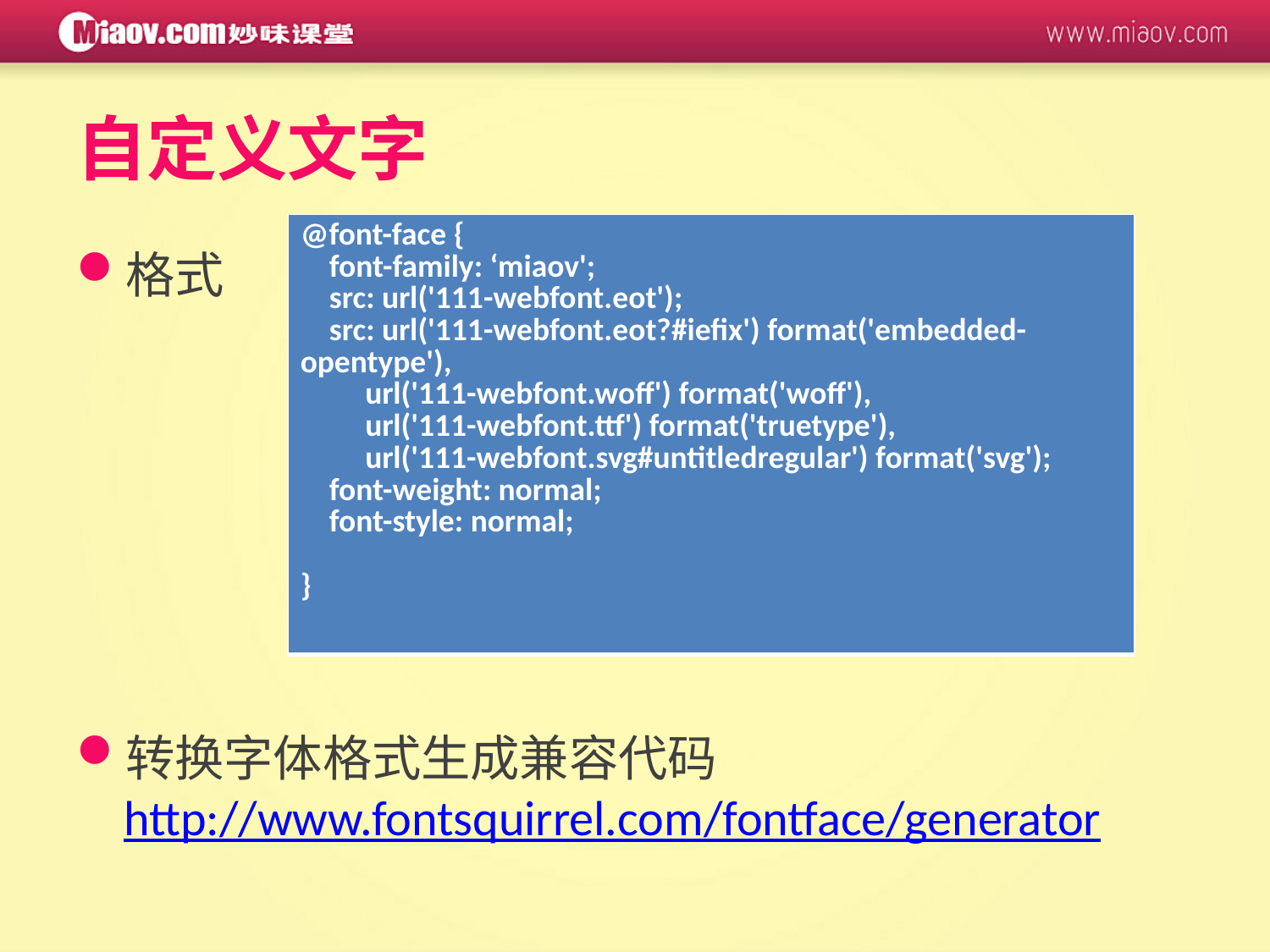

# 自定义文字
| @font-face { font-family: ‘miaov'; src: url('111-webfont.eot'); src: url('111-webfont.eot?#iefix') format('embedded-opentype'), url('111-webfont.woff') format('woff'), url('111-webfont.ttf') format('truetype'), url('111-webfont.svg#untitledregular') format('svg'); font-weight: normal; font-style: normal; } |
| --- |
格式

转换字体格式生成兼容代码http://www.fontsquirrel.com/fontface/generator